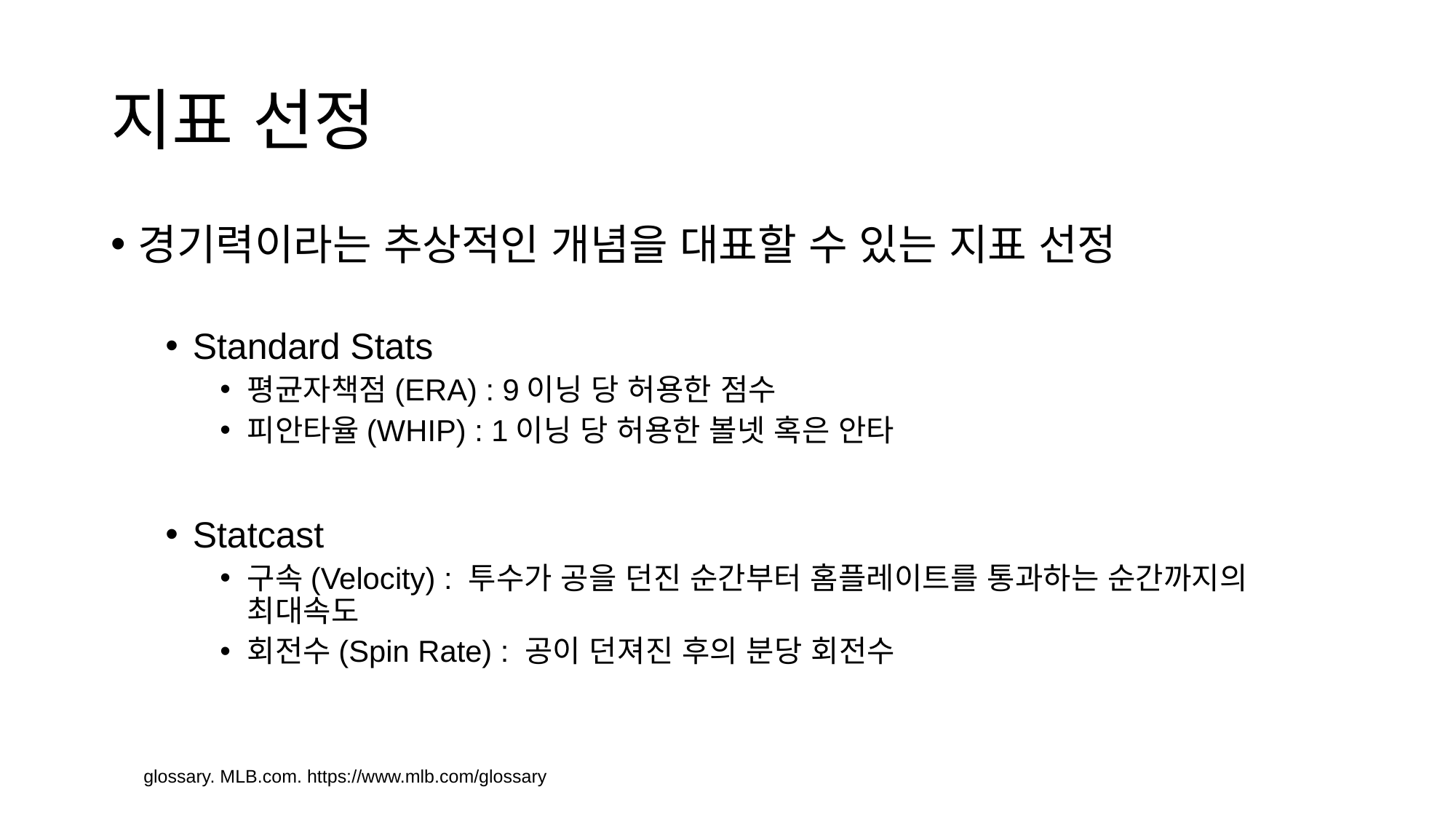

# 지표 선정
경기력이라는 추상적인 개념을 대표할 수 있는 지표 선정
Standard Stats
평균자책점(ERA) : 9이닝 당 허용한 점수
피안타율(WHIP) : 1이닝 당 허용한 볼넷 혹은 안타

Statcast
구속(Velocity) : 투수가 공을 던진 순간부터 홈플레이트를 통과하는 순간까지의 최대속도
회전수(Spin Rate) : 공이 던져진 후의 분당 회전수

glossary. MLB.com. https://www.mlb.com/glossary